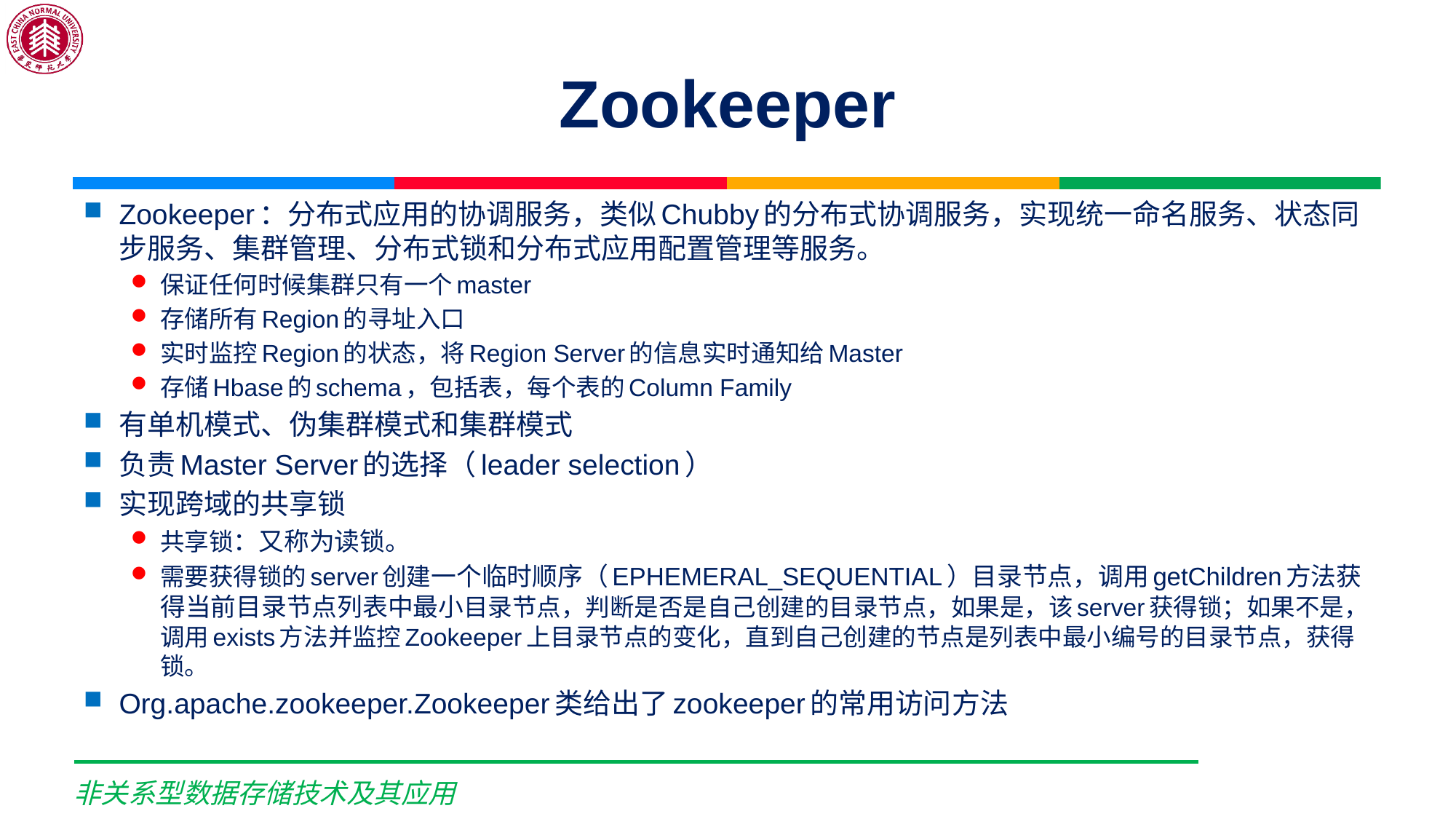

# Zookeeper
Zookeeper：分布式应用的协调服务，类似Chubby的分布式协调服务，实现统一命名服务、状态同步服务、集群管理、分布式锁和分布式应用配置管理等服务。
保证任何时候集群只有一个master
存储所有Region的寻址入口
实时监控Region的状态，将Region Server的信息实时通知给Master
存储Hbase的schema，包括表，每个表的Column Family
有单机模式、伪集群模式和集群模式
负责Master Server的选择（leader selection）
实现跨域的共享锁
共享锁：又称为读锁。
需要获得锁的server创建一个临时顺序（EPHEMERAL_SEQUENTIAL）目录节点，调用getChildren方法获得当前目录节点列表中最小目录节点，判断是否是自己创建的目录节点，如果是，该server获得锁；如果不是，调用exists方法并监控Zookeeper上目录节点的变化，直到自己创建的节点是列表中最小编号的目录节点，获得锁。
Org.apache.zookeeper.Zookeeper类给出了zookeeper的常用访问方法